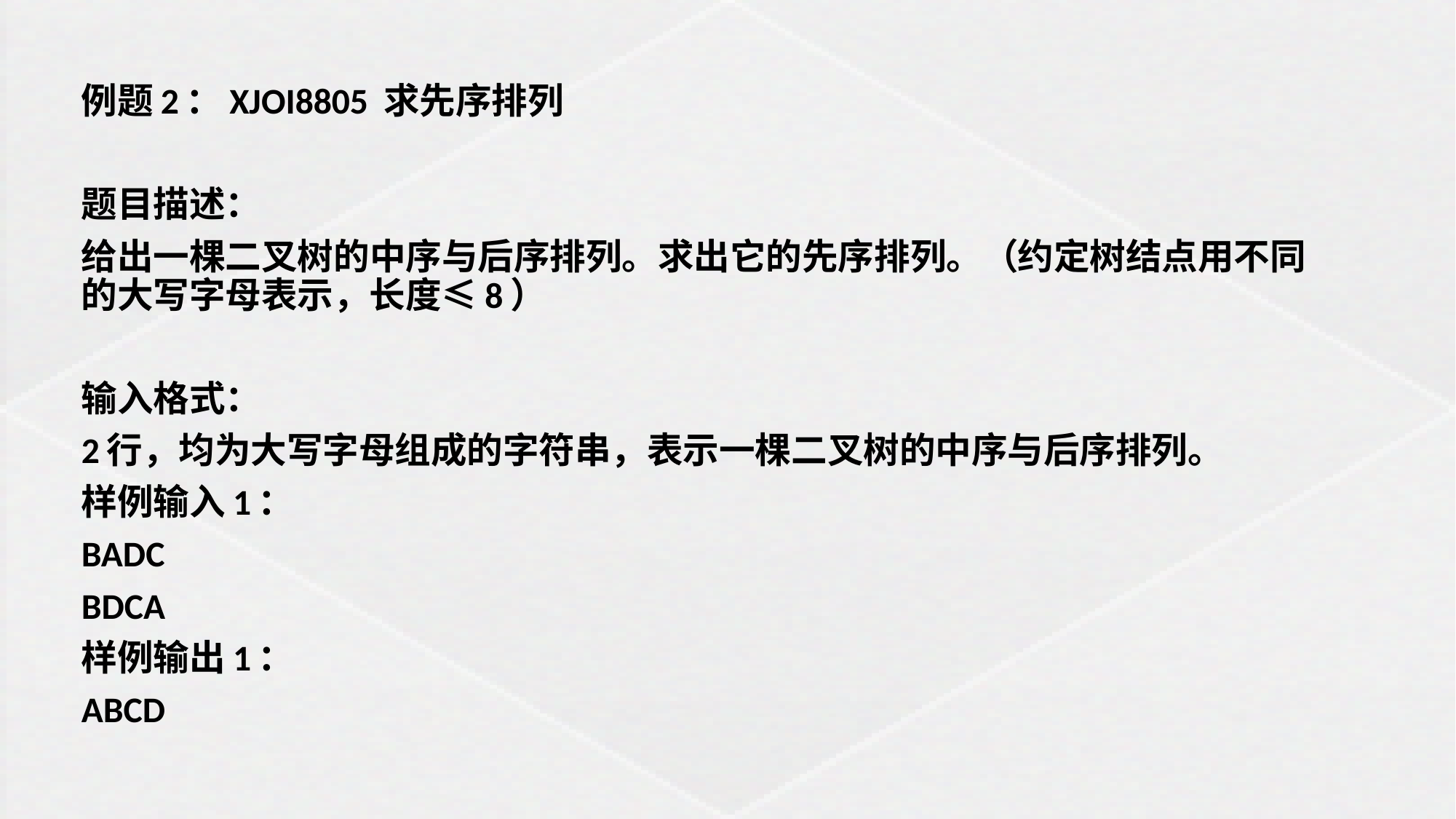

例题2：XJOI8805 求先序排列

题目描述：
给出一棵二叉树的中序与后序排列。求出它的先序排列。（约定树结点用不同的大写字母表示，长度≤8）

输入格式：
2行，均为大写字母组成的字符串，表示一棵二叉树的中序与后序排列。
样例输入1：
BADC
BDCA
样例输出1：
ABCD